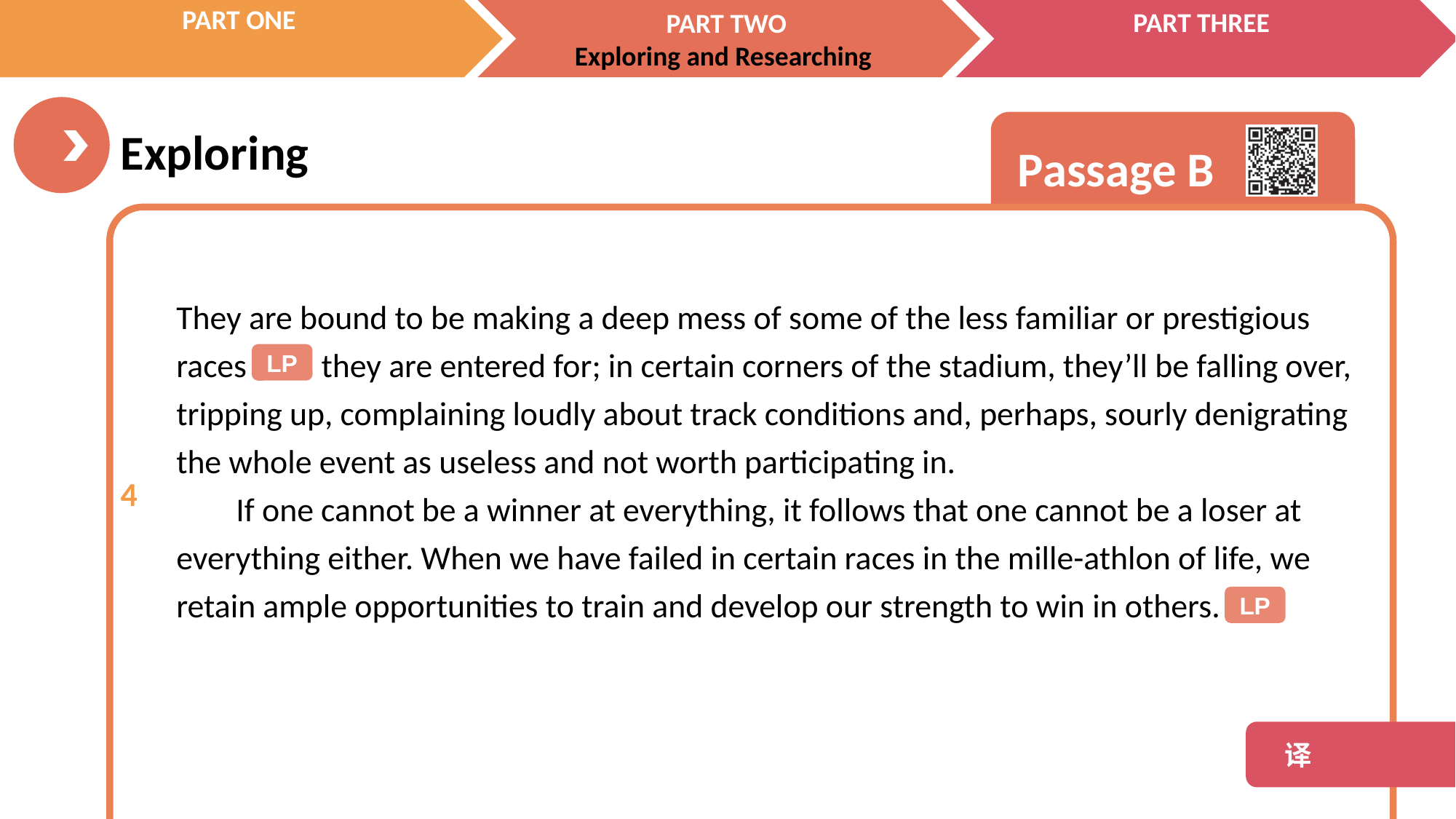

They are bound to be making a deep mess of some of the less familiar or prestigious races          they are entered for; in certain corners of the stadium, they’ll be falling over, tripping up, complaining loudly about track conditions and, perhaps, sourly denigrating the whole event as useless and not worth participating in.
        If one cannot be a winner at everything, it follows that one cannot be a loser at everything either. When we have failed in certain races in the mille-athlon of life, we retain ample opportunities to train and develop our strength to win in others.

4

LP
LP
   译